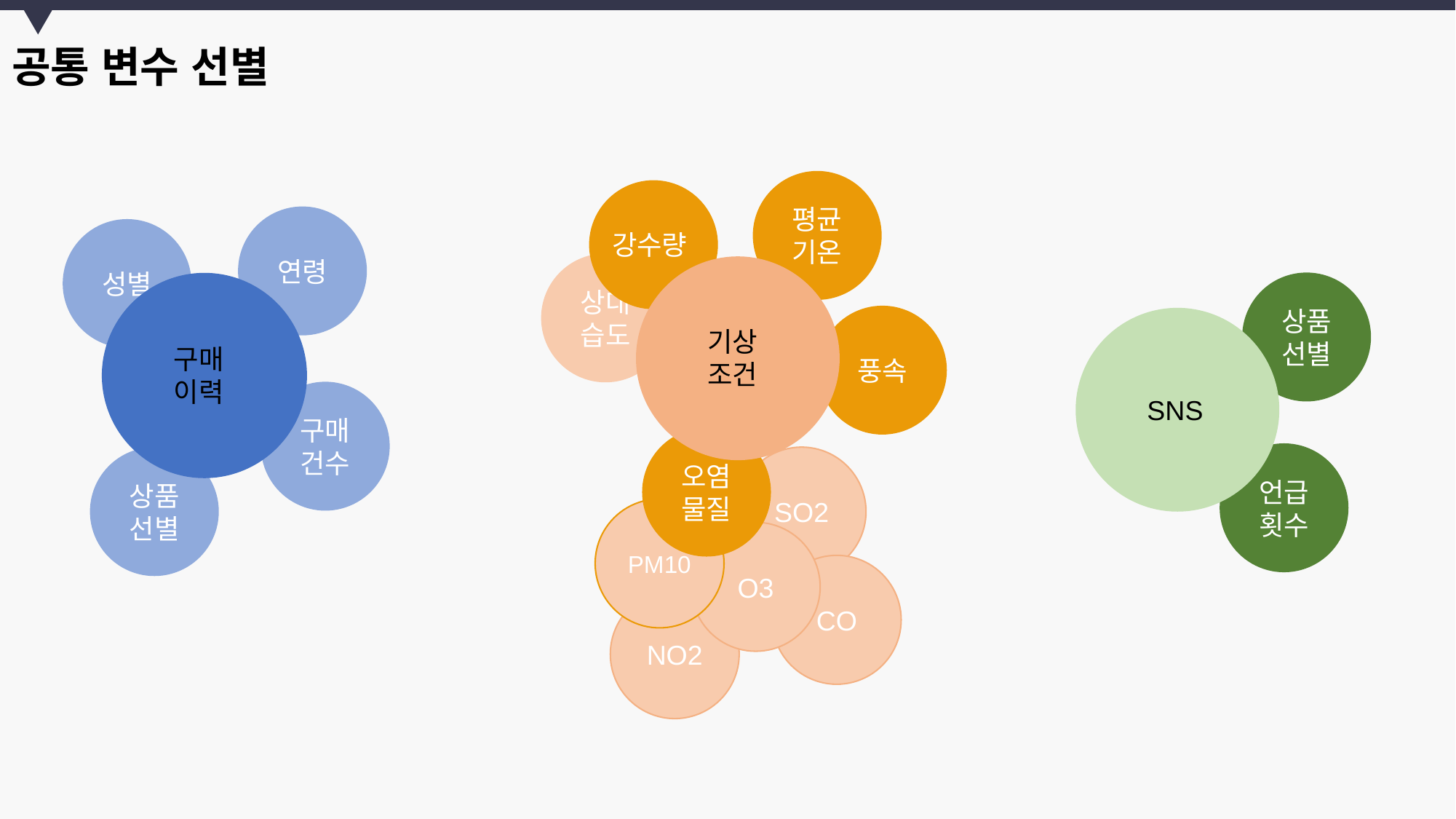

공통 변수 선별
평균기온

강수량
연령
성별
상대습도

기상 조건
상품선별

구매 이력
풍속

SNS
구매건수
오염물질
언급횟수
상품선별
SO2
PM10
O3
CO
NO2